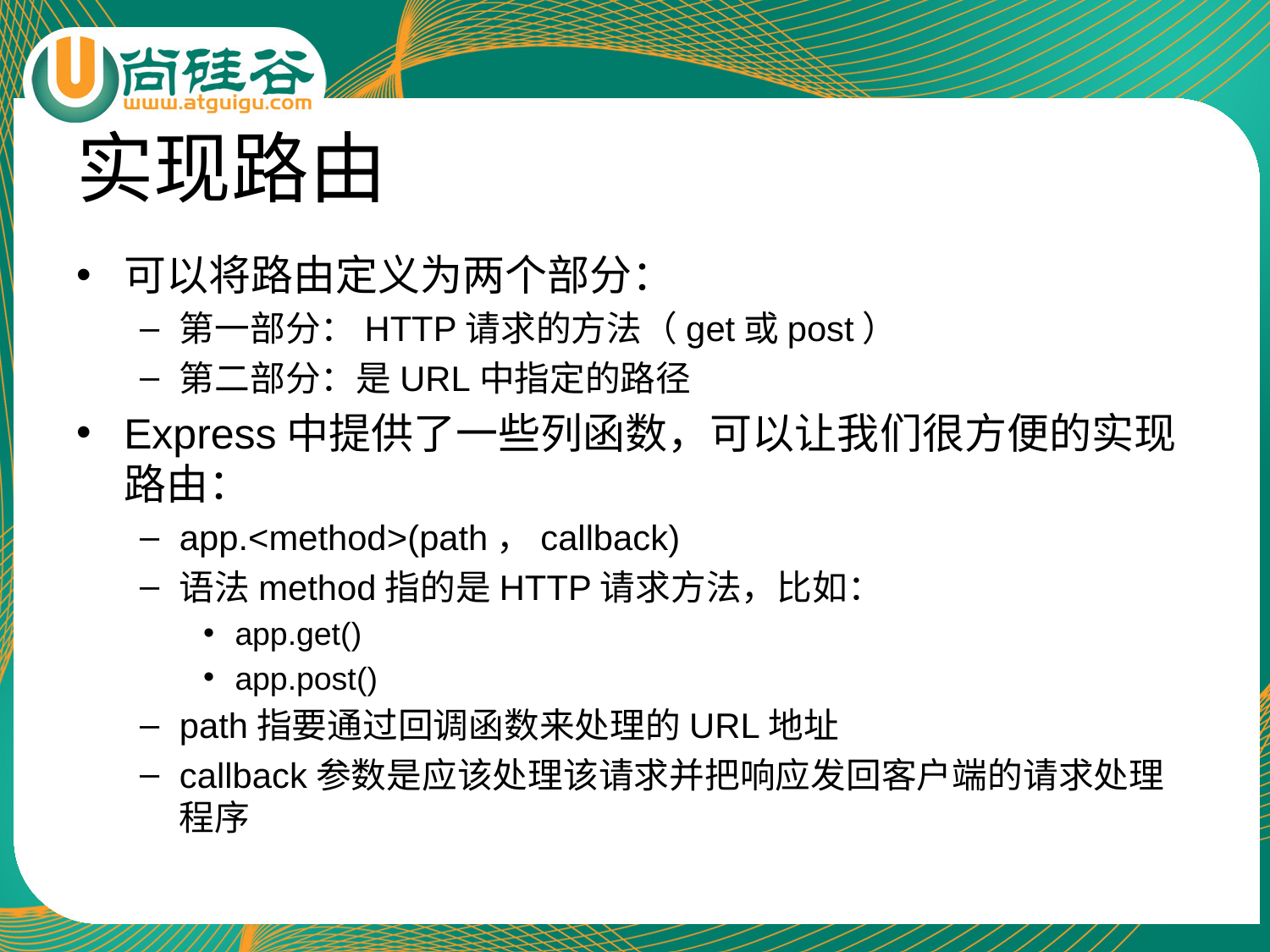

# 实现路由
可以将路由定义为两个部分：
第一部分：HTTP请求的方法（get或post）
第二部分：是URL中指定的路径
Express中提供了一些列函数，可以让我们很方便的实现路由：
app.<method>(path，callback)
语法method指的是HTTP请求方法，比如：
app.get()
app.post()
path指要通过回调函数来处理的URL地址
callback参数是应该处理该请求并把响应发回客户端的请求处理程序